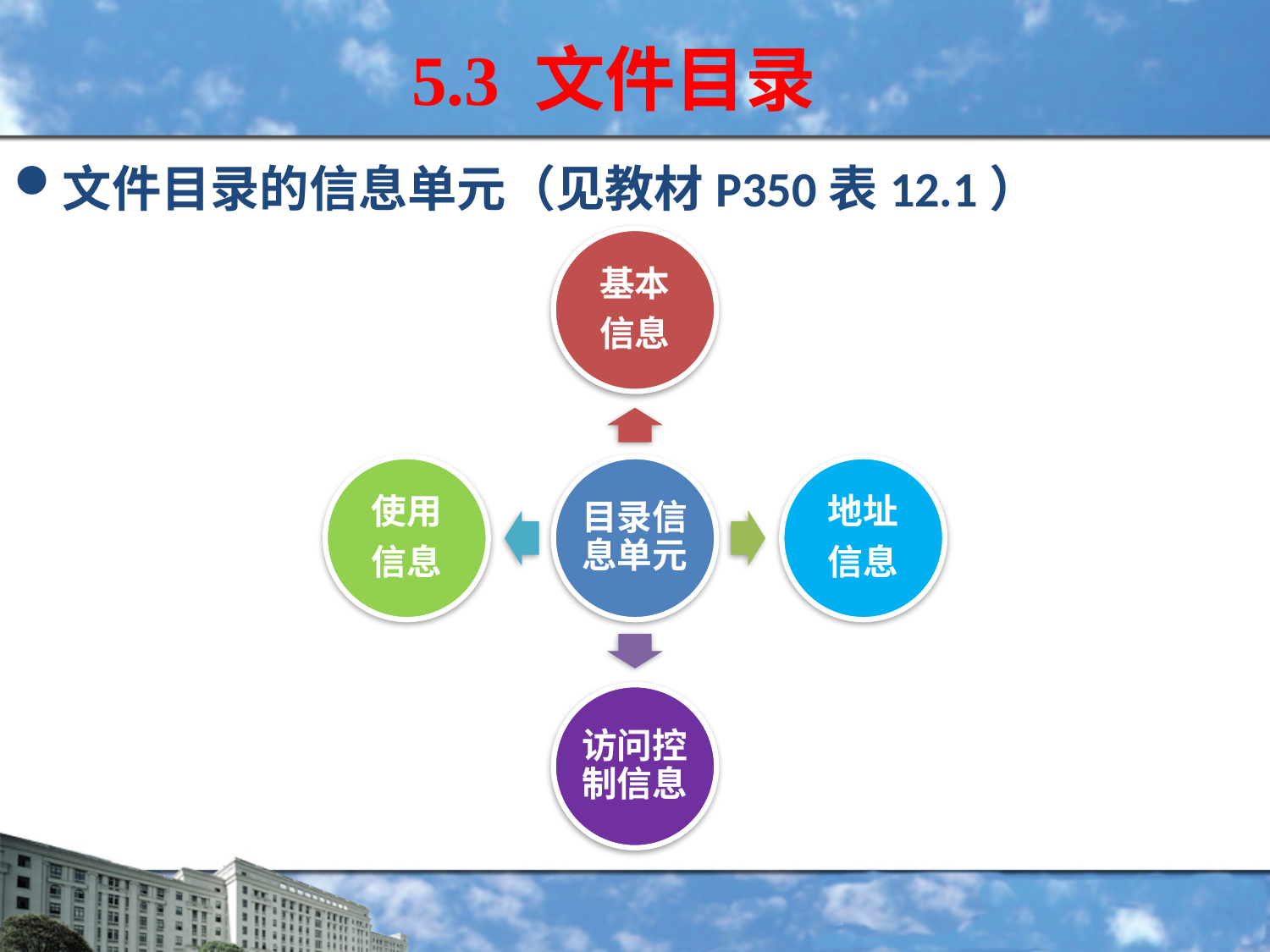

# 5.3 文件目录
文件目录的信息单元（见教材P350表12.1）
目录信息单元

基本
信息

地址
信息

访问控制信息

使用
信息